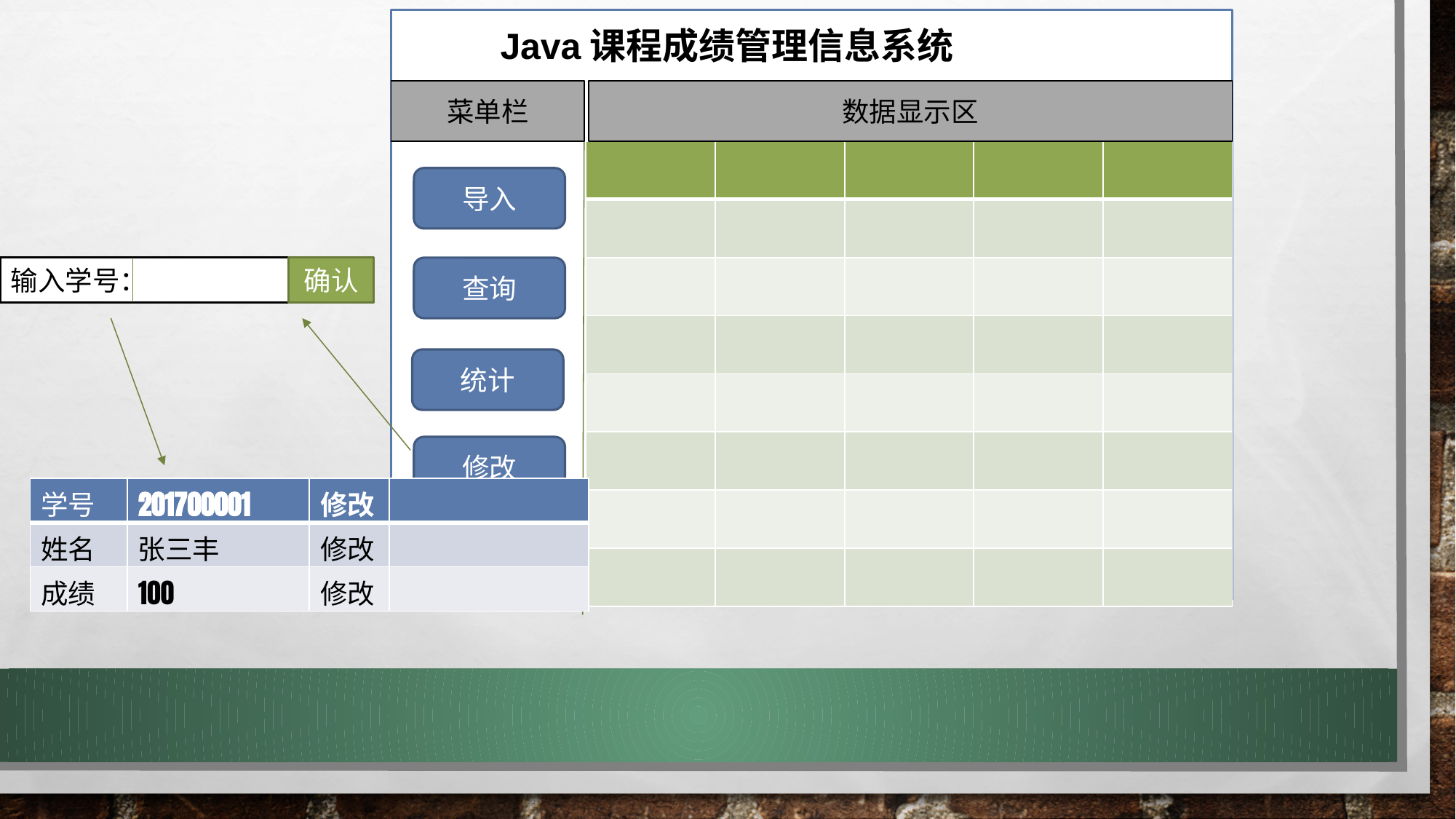

Java课程成绩管理信息系统
数据显示区
菜单栏
|  |  |  |  |  |
| --- | --- | --- | --- | --- |
|  |  |  |  |  |
|  |  |  |  |  |
|  |  |  |  |  |
|  |  |  |  |  |
|  |  |  |  |  |
|  |  |  |  |  |
|  |  |  |  |  |
导入
输入学号：
确认
查询
统计
修改
| 学号 | 201700001 | 修改 |  |
| --- | --- | --- | --- |
| 姓名 | 张三丰 | 修改 |  |
| 成绩 | 100 | 修改 |  |
增删